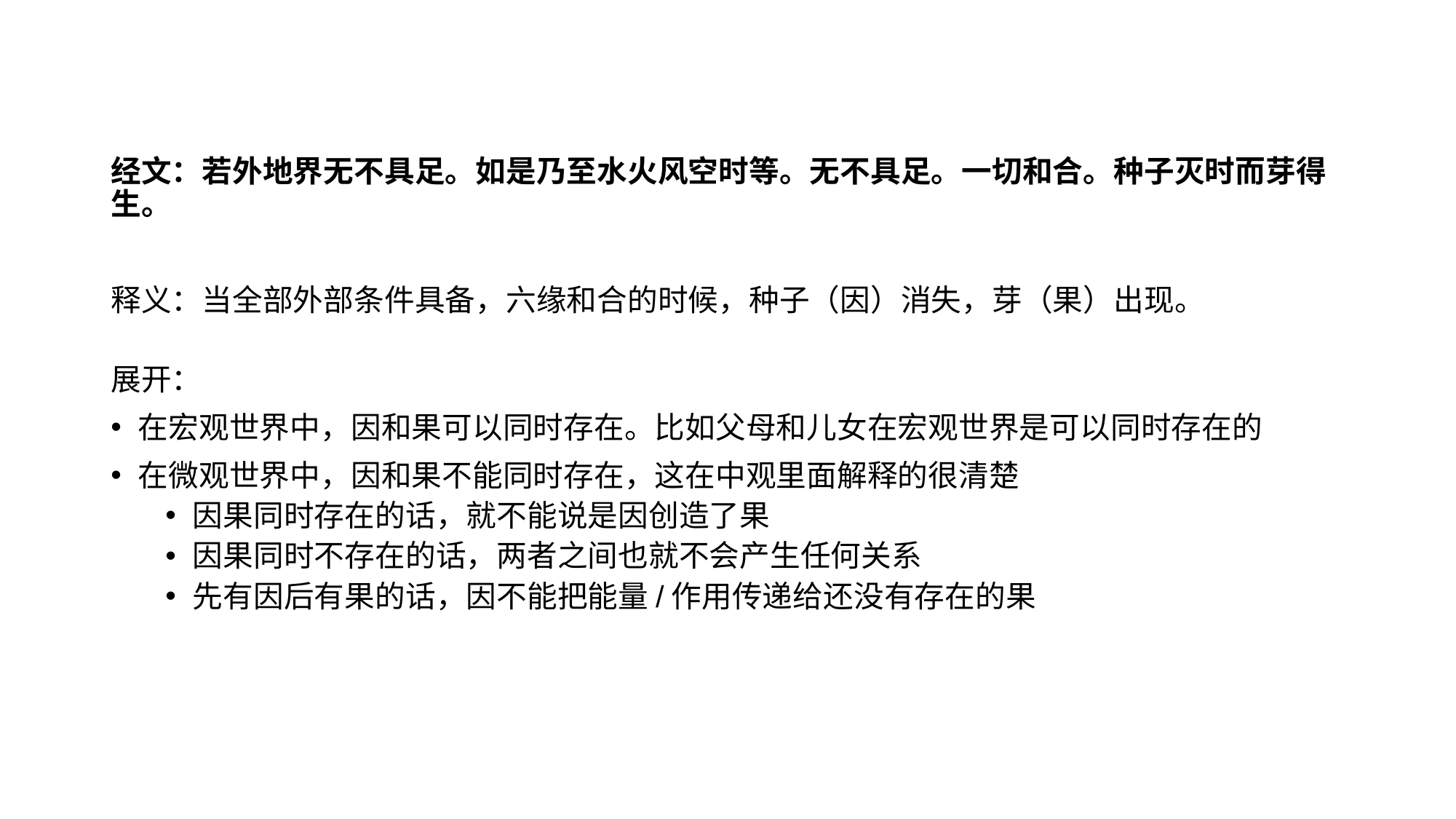

经文：若外地界无不具足。如是乃至水火风空时等。无不具足。一切和合。种子灭时而芽得生。

释义：当全部外部条件具备，六缘和合的时候，种子（因）消失，芽（果）出现。

展开：
在宏观世界中，因和果可以同时存在。比如父母和儿女在宏观世界是可以同时存在的
在微观世界中，因和果不能同时存在，这在中观里面解释的很清楚
因果同时存在的话，就不能说是因创造了果
因果同时不存在的话，两者之间也就不会产生任何关系
先有因后有果的话，因不能把能量/作用传递给还没有存在的果